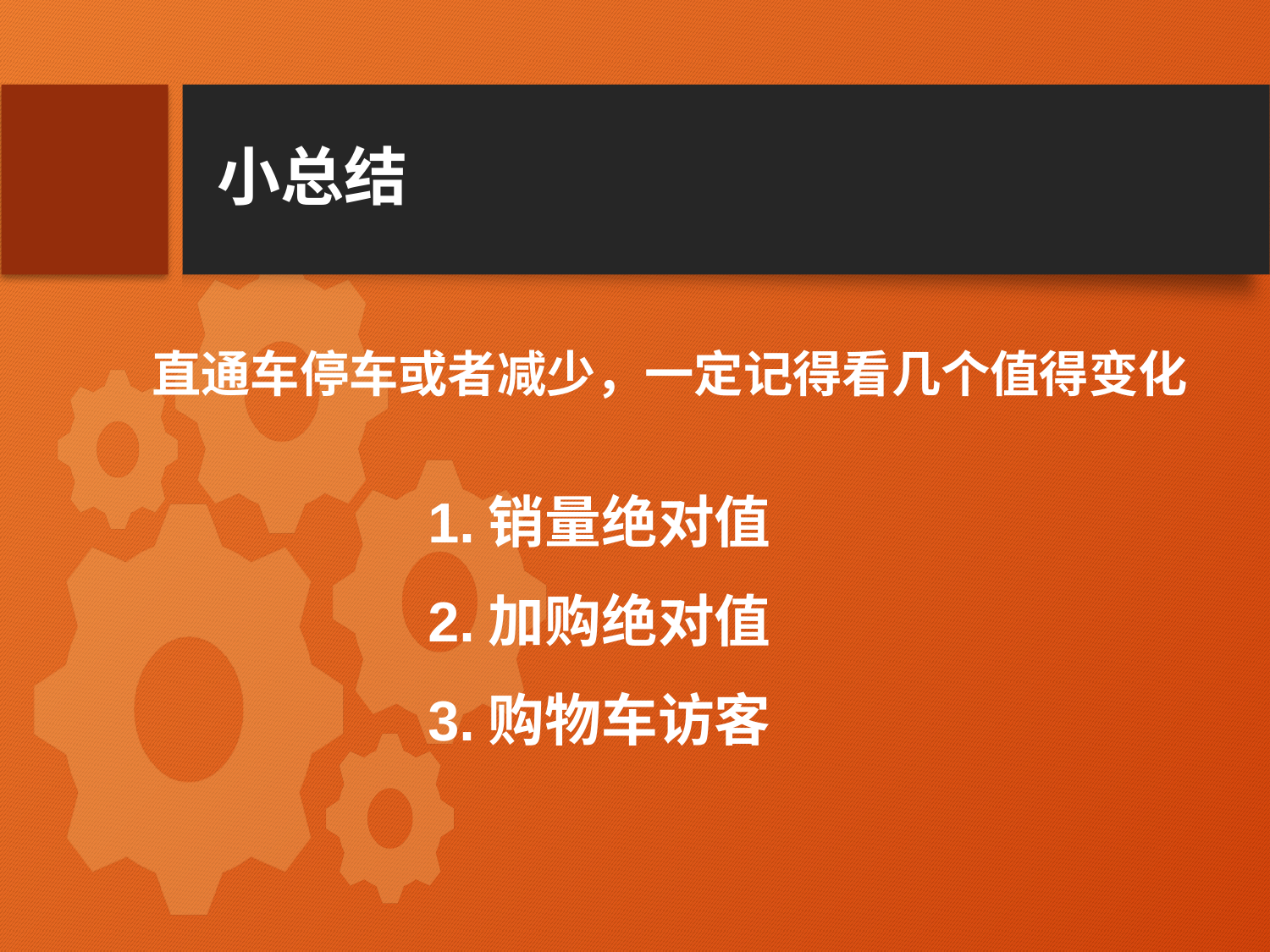

小总结
直通车停车或者减少，一定记得看几个值得变化
1.销量绝对值
2.加购绝对值
3.购物车访客